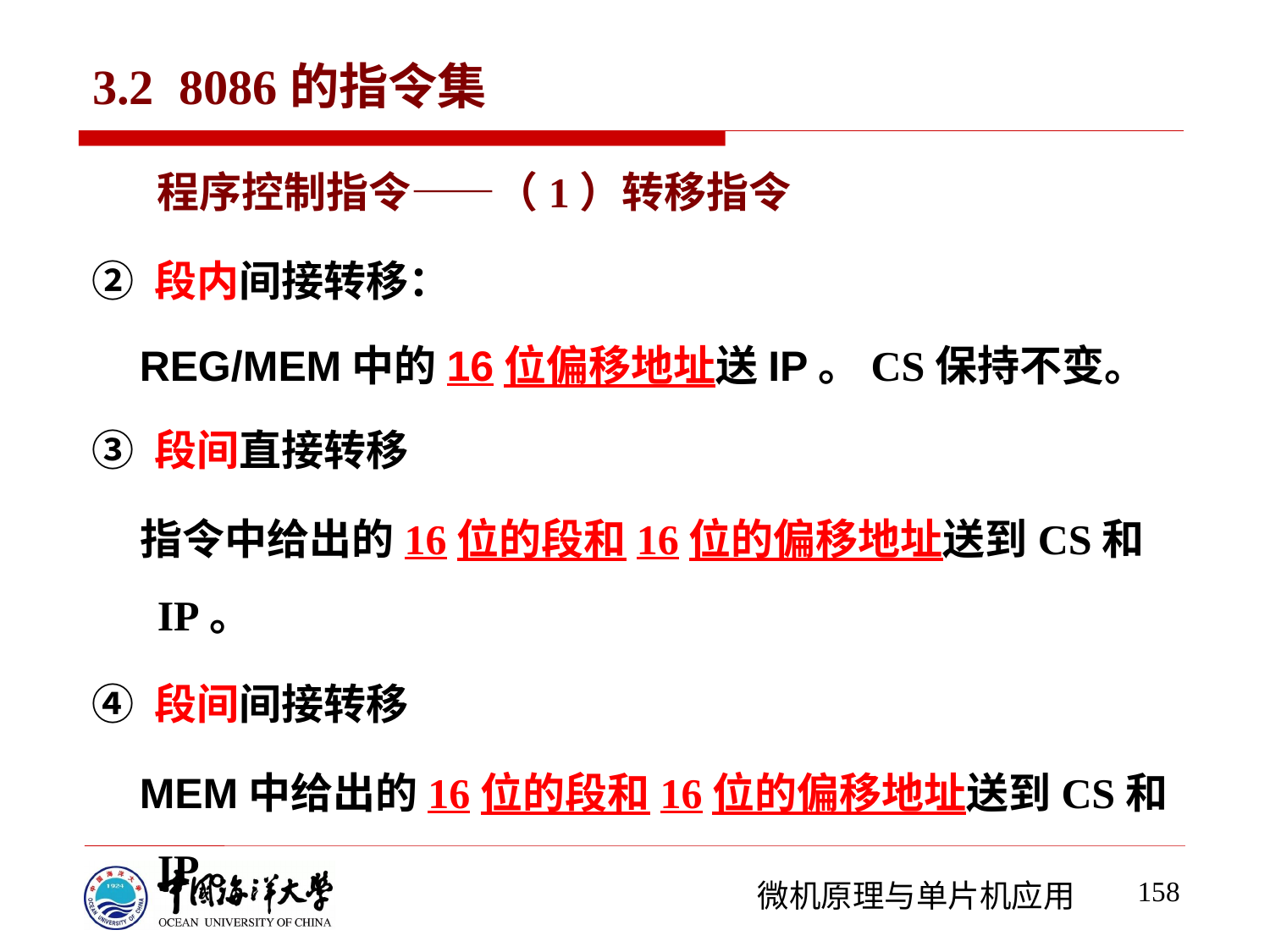

# 3.2  8086的指令集
程序控制指令——（1）转移指令
② 段内间接转移：
    REG/MEM中的16位偏移地址送IP。CS保持不变。
③ 段间直接转移
    指令中给出的16位的段和16位的偏移地址送到CS和IP。
④ 段间间接转移
    MEM中给出的16位的段和16位的偏移地址送到CS和IP。

158